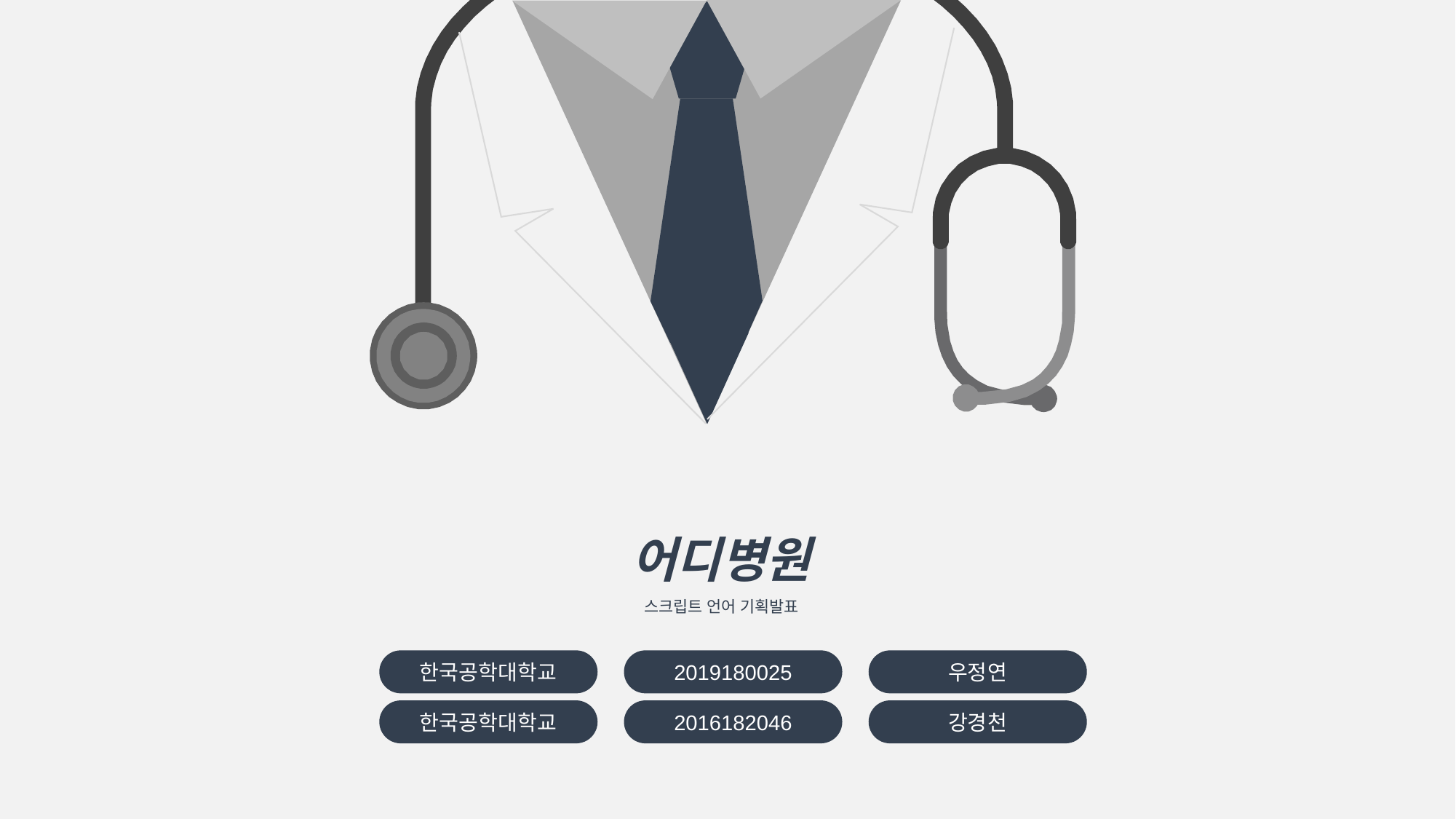

어디병원
스크립트 언어 기획발표
한국공학대학교
2019180025
우정연
한국공학대학교
2016182046
강경천